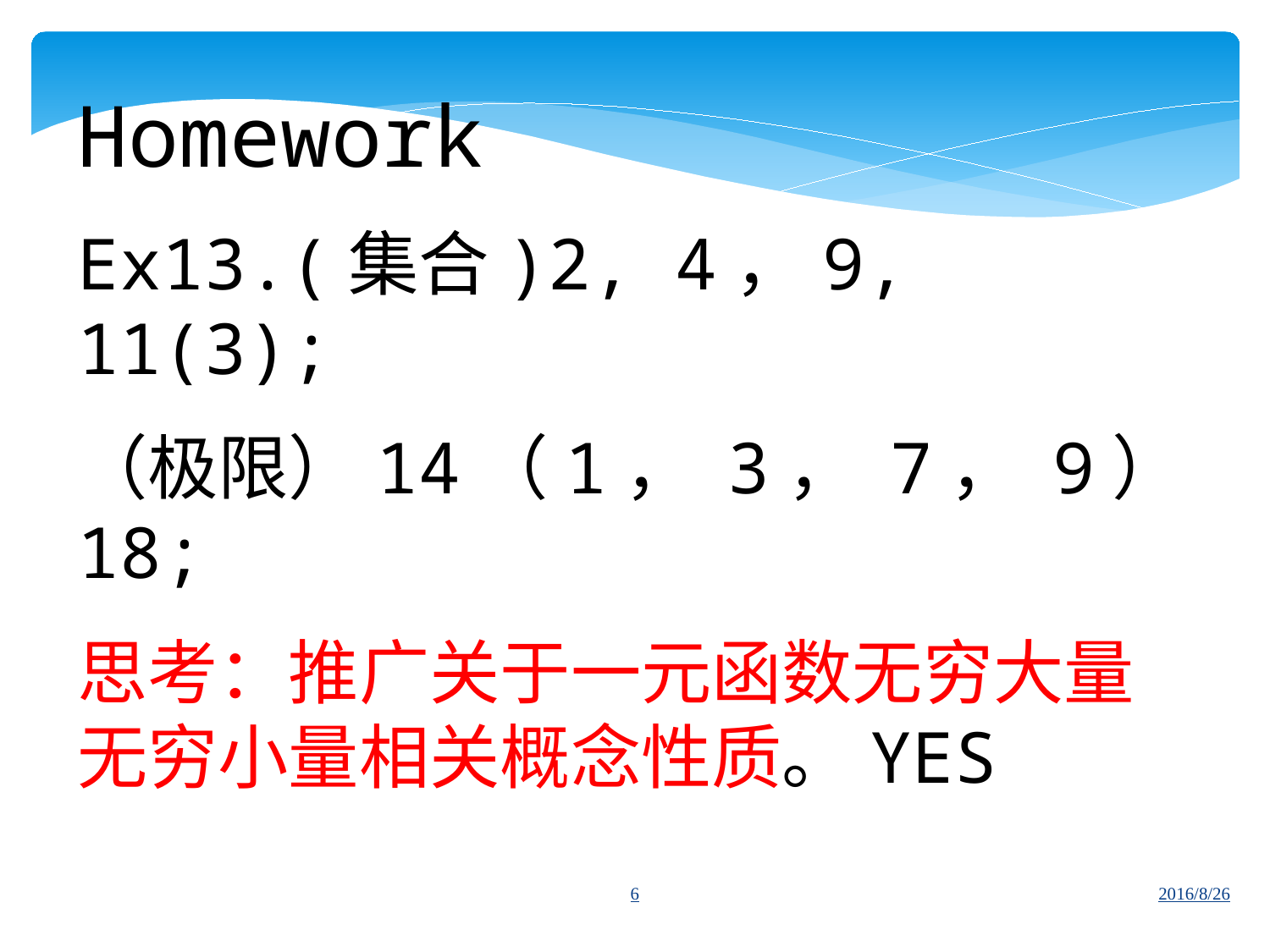

Homework
Ex13.(集合)2, 4，9, 11(3);
（极限）14（1， 3， 7， 9） 18;
思考：推广关于一元函数无穷大量无穷小量相关概念性质。YES

6
2016/8/26